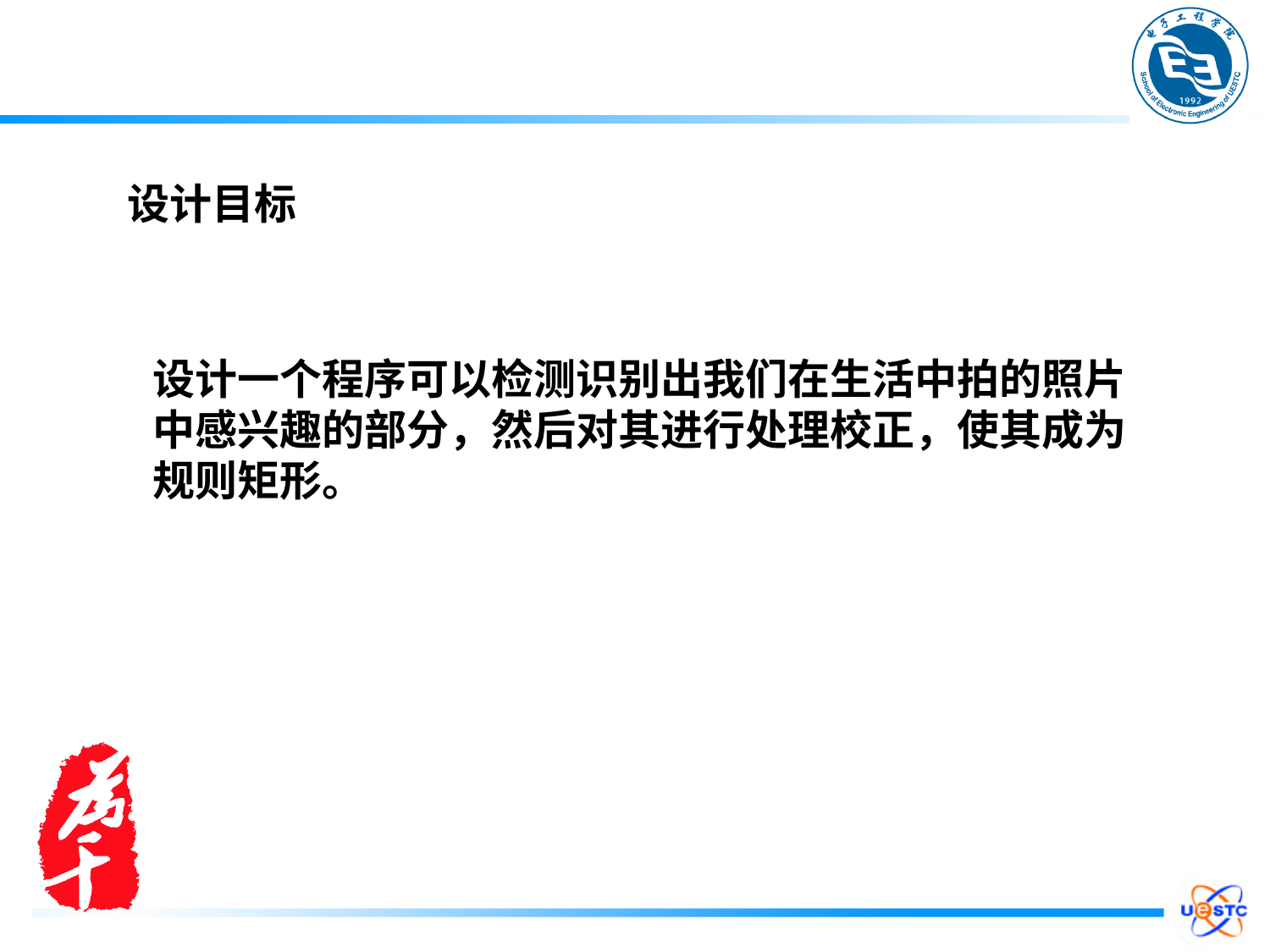

设计目标
设计一个程序可以检测识别出我们在生活中拍的照片中感兴趣的部分，然后对其进行处理校正，使其成为规则矩形。